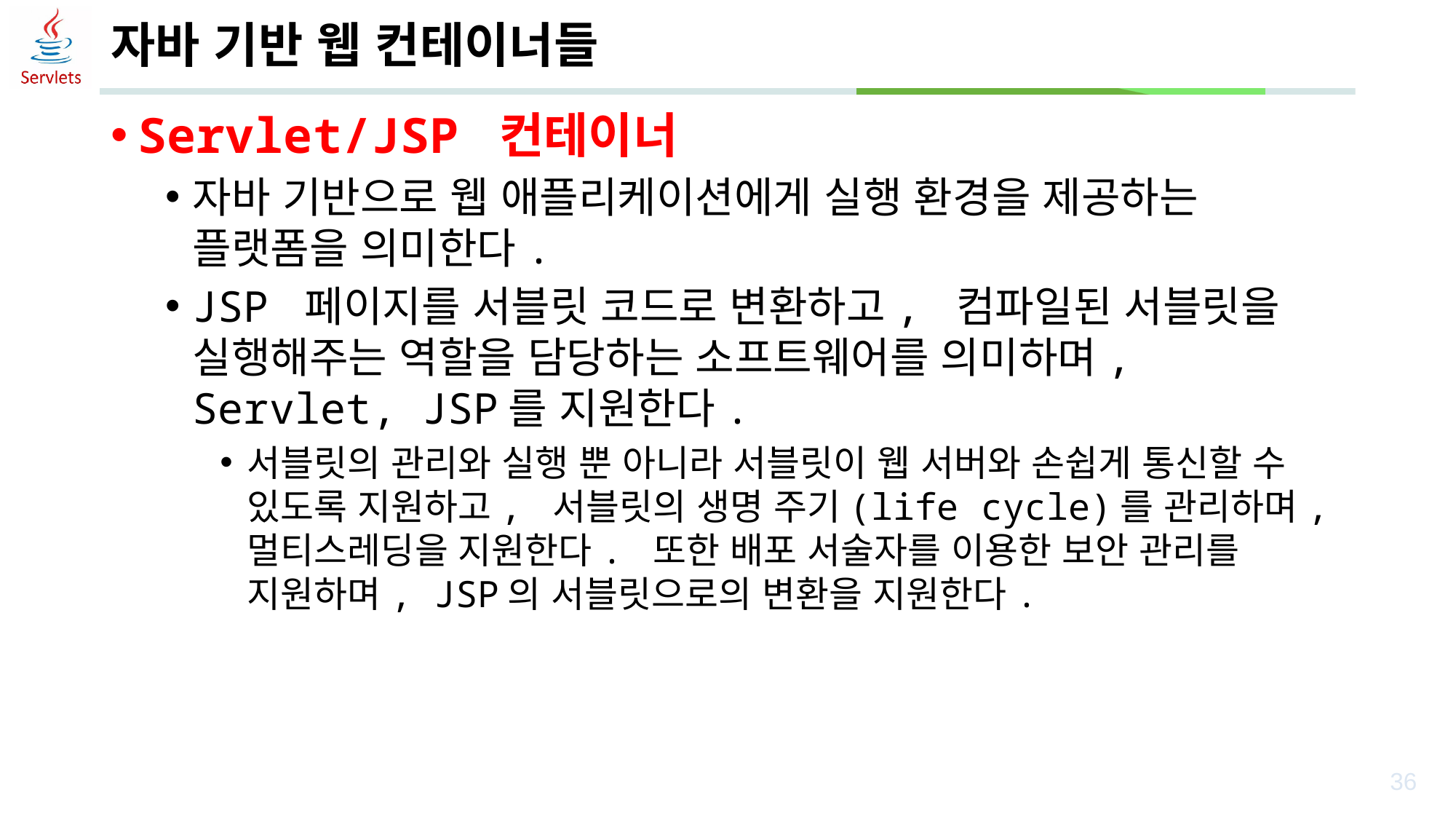

# 자바 기반 웹 컨테이너들
Servlet/JSP 컨테이너
자바 기반으로 웹 애플리케이션에게 실행 환경을 제공하는 플랫폼을 의미한다.
JSP 페이지를 서블릿 코드로 변환하고, 컴파일된 서블릿을 실행해주는 역할을 담당하는 소프트웨어를 의미하며, Servlet, JSP를 지원한다.
서블릿의 관리와 실행 뿐 아니라 서블릿이 웹 서버와 손쉽게 통신할 수 있도록 지원하고, 서블릿의 생명 주기(life cycle)를 관리하며, 멀티스레딩을 지원한다. 또한 배포 서술자를 이용한 보안 관리를 지원하며, JSP의 서블릿으로의 변환을 지원한다.

36